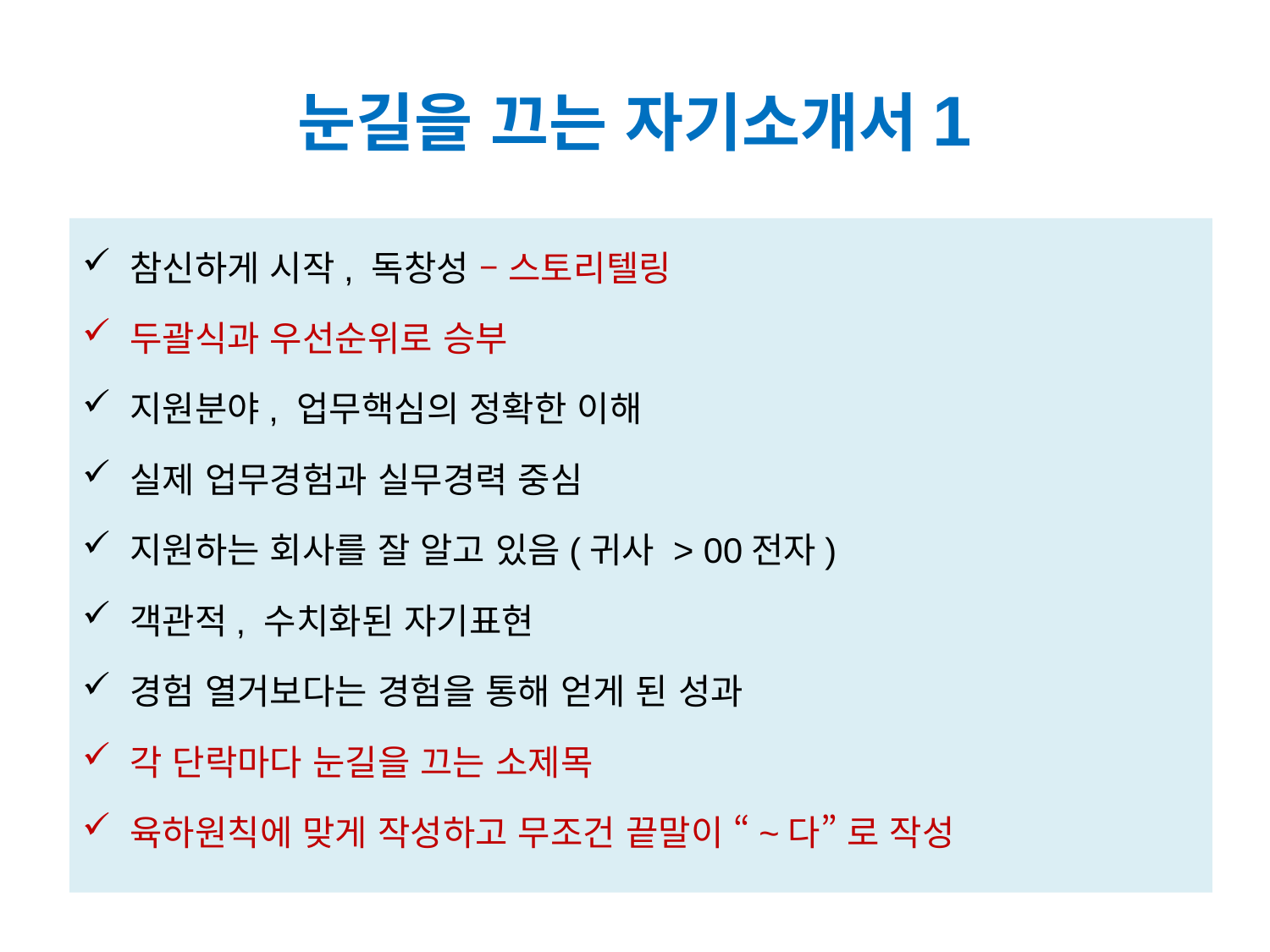

# 눈길을 끄는 자기소개서1
참신하게 시작, 독창성 – 스토리텔링
두괄식과 우선순위로 승부
지원분야, 업무핵심의 정확한 이해
실제 업무경험과 실무경력 중심
지원하는 회사를 잘 알고 있음(귀사 > 00전자)
객관적, 수치화된 자기표현
경험 열거보다는 경험을 통해 얻게 된 성과
각 단락마다 눈길을 끄는 소제목
육하원칙에 맞게 작성하고 무조건 끝말이 “~다” 로 작성